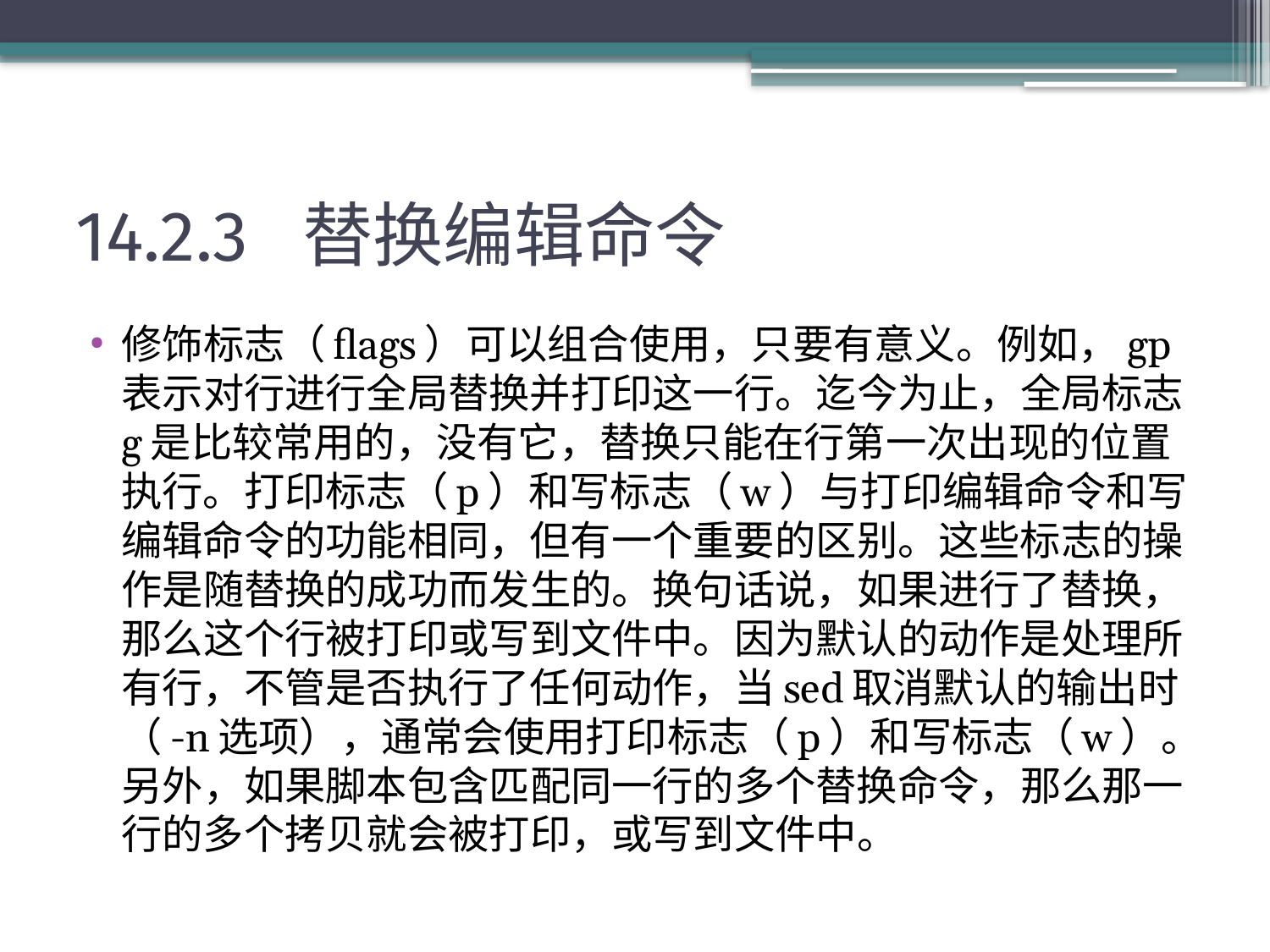

# 14.2.3  替换编辑命令
修饰标志（flags）可以组合使用，只要有意义。例如，gp表示对行进行全局替换并打印这一行。迄今为止，全局标志g是比较常用的，没有它，替换只能在行第一次出现的位置执行。打印标志（p）和写标志（w）与打印编辑命令和写编辑命令的功能相同，但有一个重要的区别。这些标志的操作是随替换的成功而发生的。换句话说，如果进行了替换，那么这个行被打印或写到文件中。因为默认的动作是处理所有行，不管是否执行了任何动作，当sed取消默认的输出时（-n选项），通常会使用打印标志（p）和写标志（w）。另外，如果脚本包含匹配同一行的多个替换命令，那么那一行的多个拷贝就会被打印，或写到文件中。